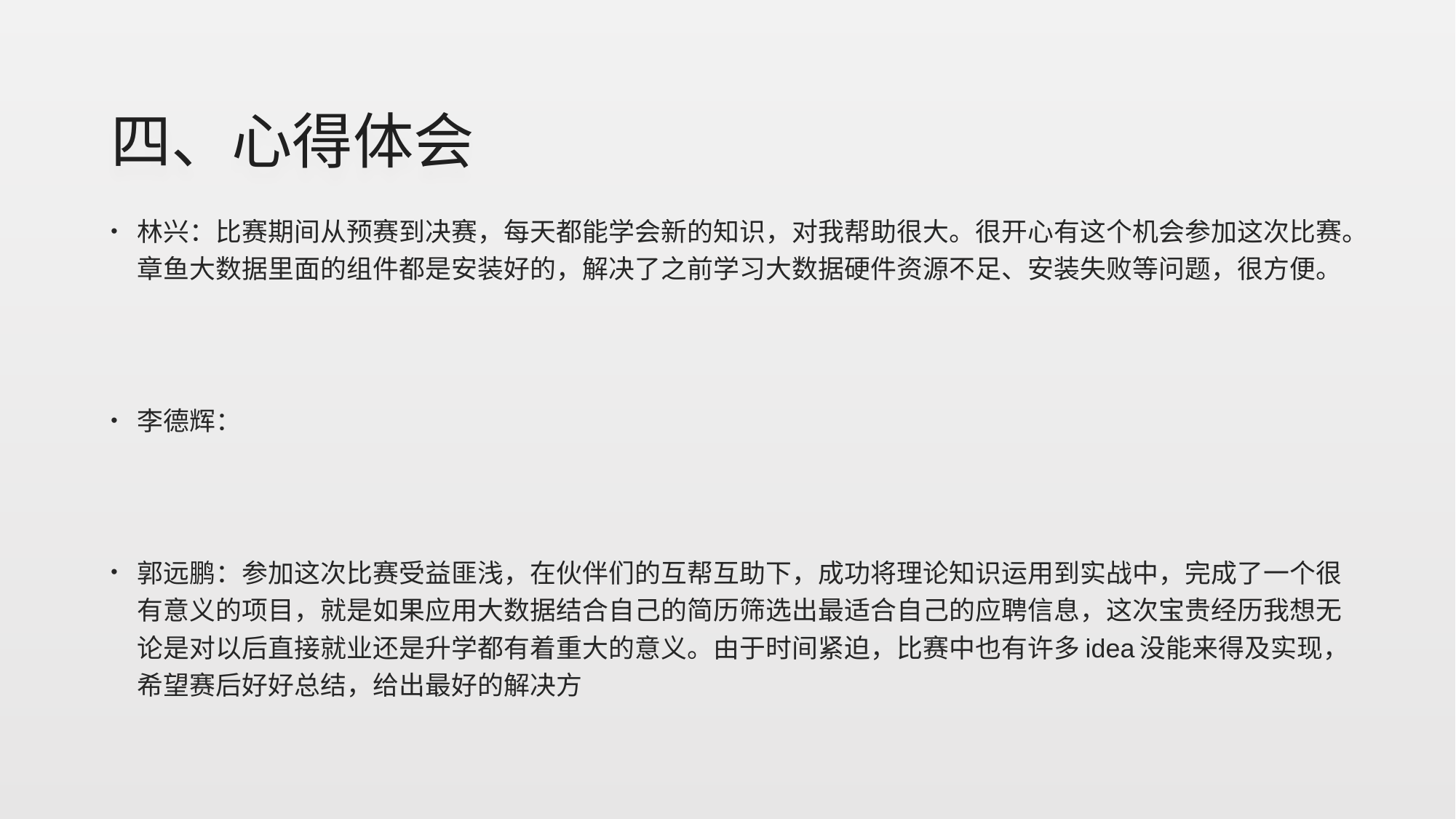

# 四、心得体会
林兴：比赛期间从预赛到决赛，每天都能学会新的知识，对我帮助很大。很开心有这个机会参加这次比赛。章鱼大数据里面的组件都是安装好的，解决了之前学习大数据硬件资源不足、安装失败等问题，很方便。

李德辉：

郭远鹏：参加这次比赛受益匪浅，在伙伴们的互帮互助下，成功将理论知识运用到实战中，完成了一个很有意义的项目，就是如果应用大数据结合自己的简历筛选出最适合自己的应聘信息，这次宝贵经历我想无论是对以后直接就业还是升学都有着重大的意义。由于时间紧迫，比赛中也有许多idea没能来得及实现，希望赛后好好总结，给出最好的解决方